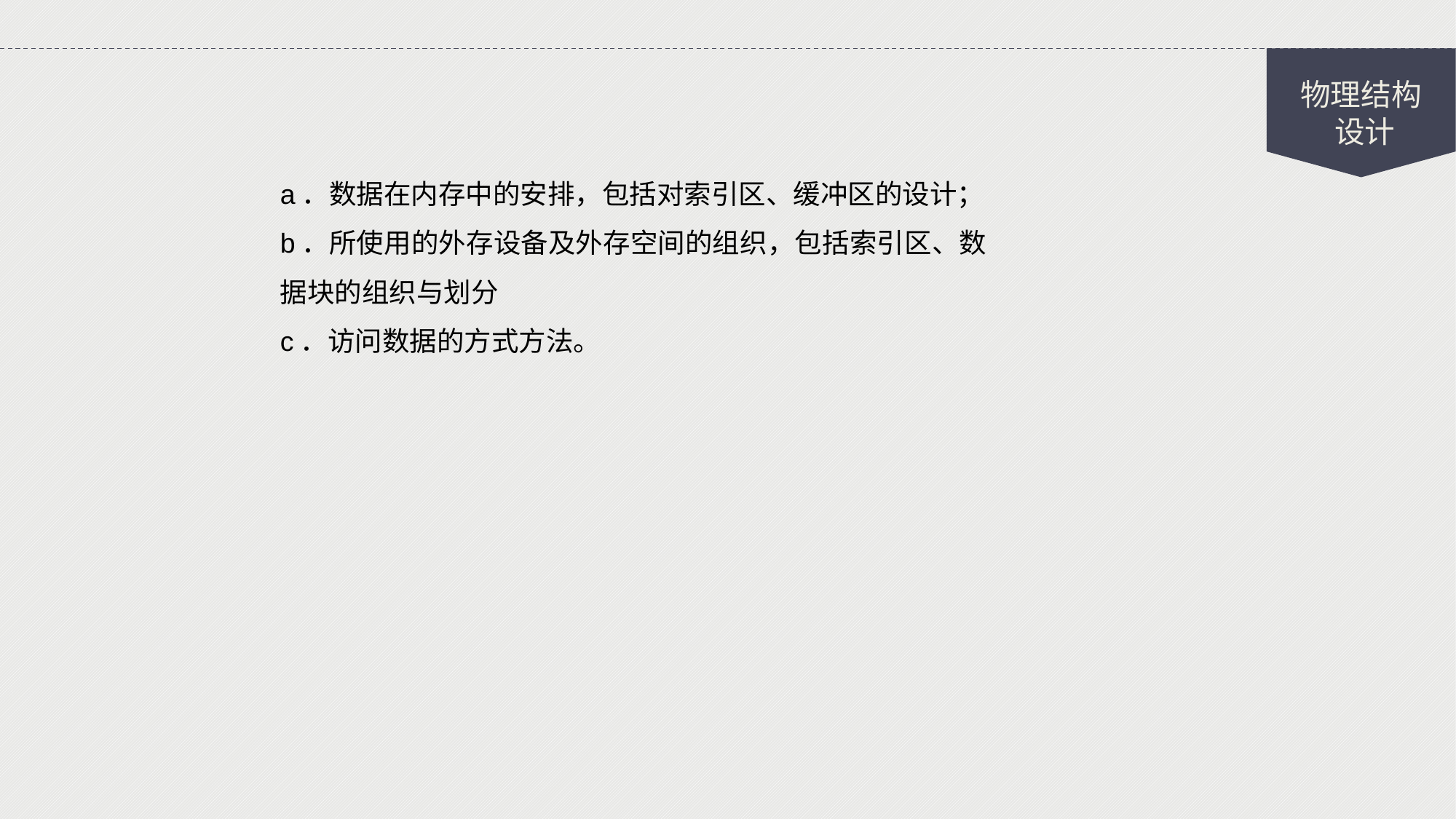

物理结构
    设计
a．数据在内存中的安排，包括对索引区、缓冲区的设计；
b．所使用的外存设备及外存空间的组织，包括索引区、数据块的组织与划分
c．访问数据的方式方法。